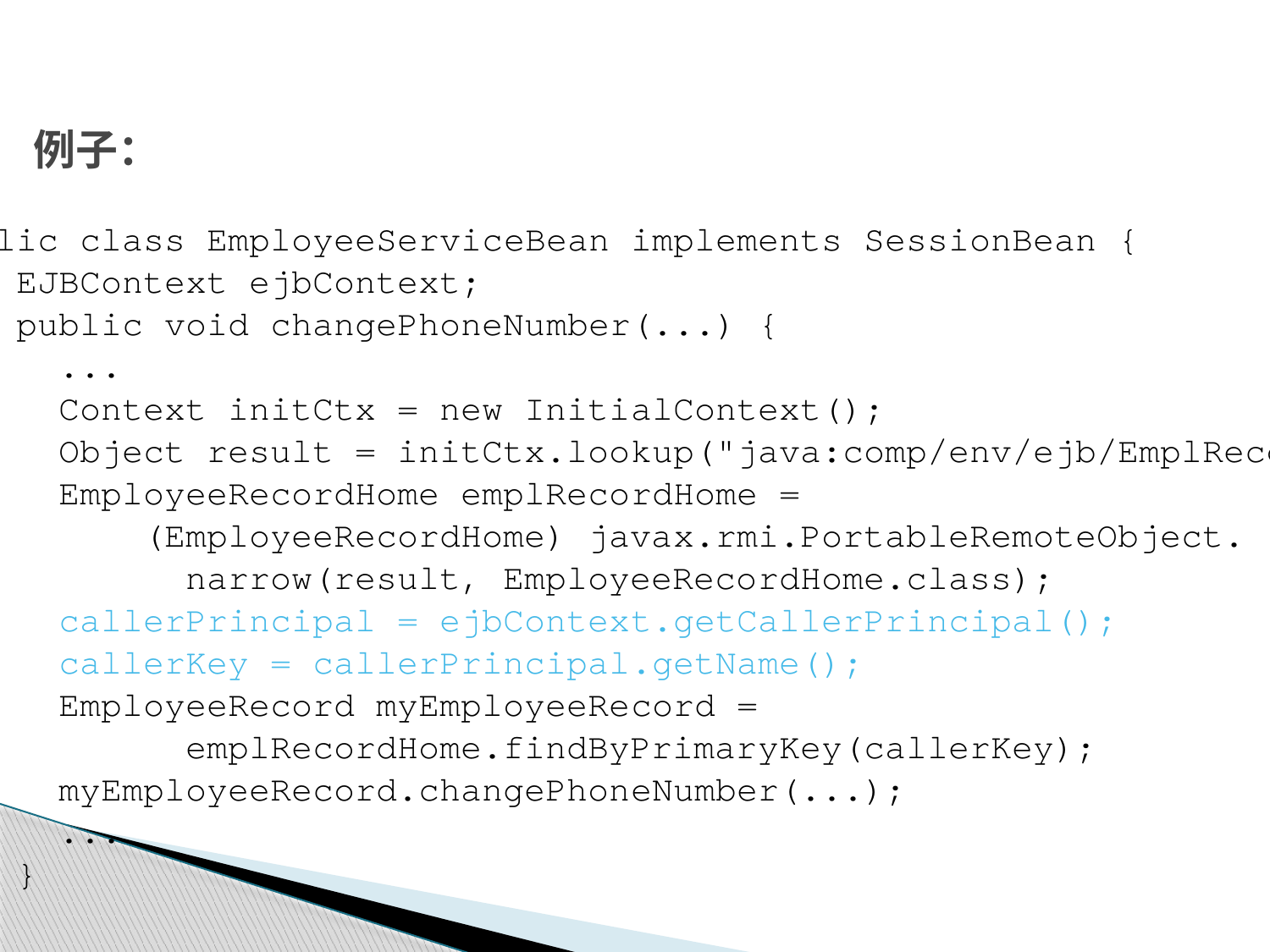

# 例子：
public class EmployeeServiceBean implements SessionBean {
    EJBContext ejbContext;
    public void changePhoneNumber(...) {
     	...
	Context initCtx = new InitialContext();
	Object result = initCtx.lookup("java:comp/env/ejb/EmplRecord");
  	EmployeeRecordHome emplRecordHome =
	    (EmployeeRecordHome) javax.rmi.PortableRemoteObject.
		narrow(result, EmployeeRecordHome.class);
  	callerPrincipal = ejbContext.getCallerPrincipal();
   	callerKey = callerPrincipal.getName();
   	EmployeeRecord myEmployeeRecord =
  		emplRecordHome.findByPrimaryKey(callerKey);
  	myEmployeeRecord.changePhoneNumber(...);
  	...
    }
}